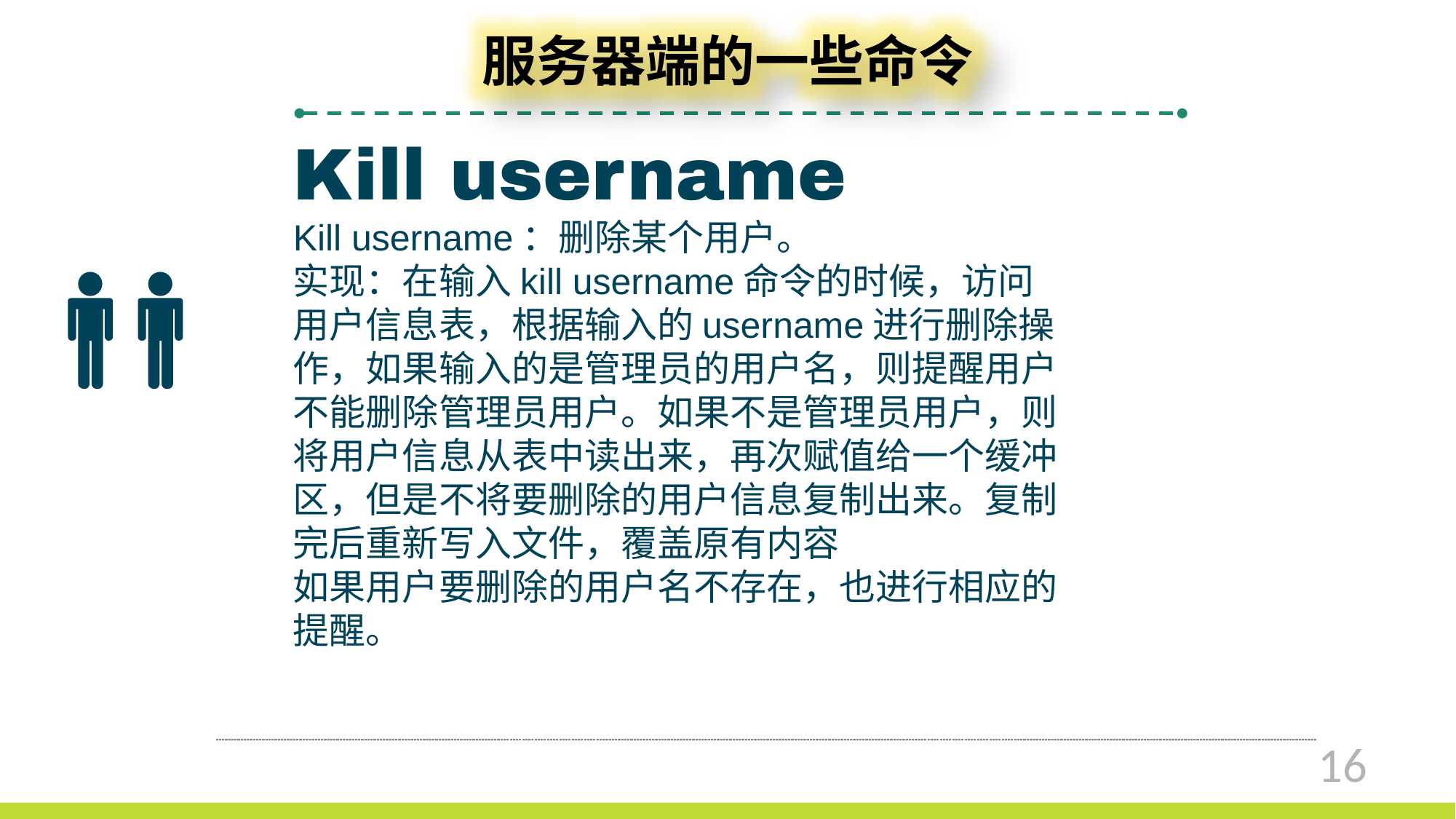

服务器端的一些命令
Kill username
Kill username：删除某个用户。
实现：在输入kill username命令的时候，访问用户信息表，根据输入的username进行删除操作，如果输入的是管理员的用户名，则提醒用户不能删除管理员用户。如果不是管理员用户，则将用户信息从表中读出来，再次赋值给一个缓冲区，但是不将要删除的用户信息复制出来。复制完后重新写入文件，覆盖原有内容
如果用户要删除的用户名不存在，也进行相应的提醒。

16